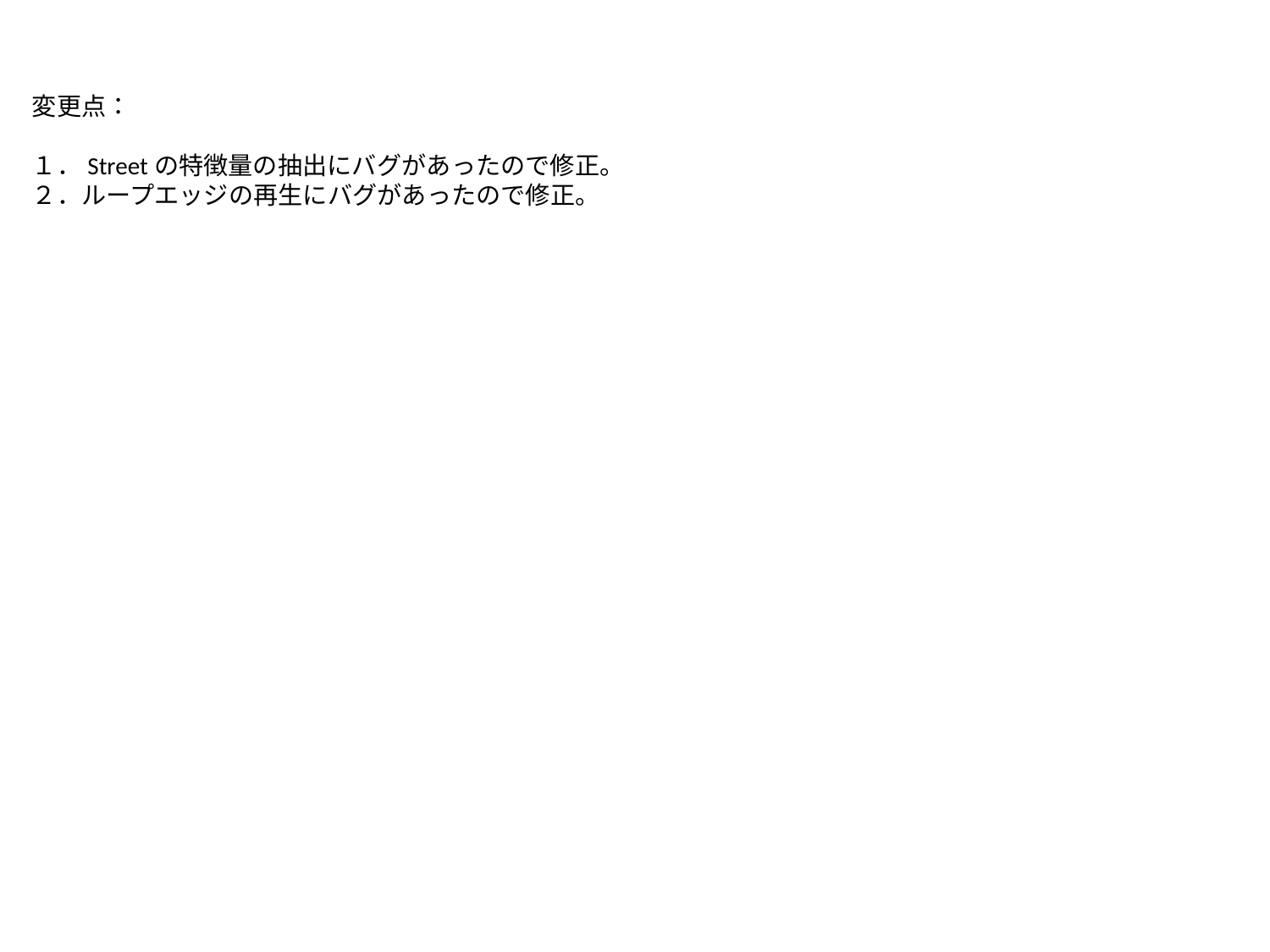

変更点：

１．Streetの特徴量の抽出にバグがあったので修正。
２．ループエッジの再生にバグがあったので修正。